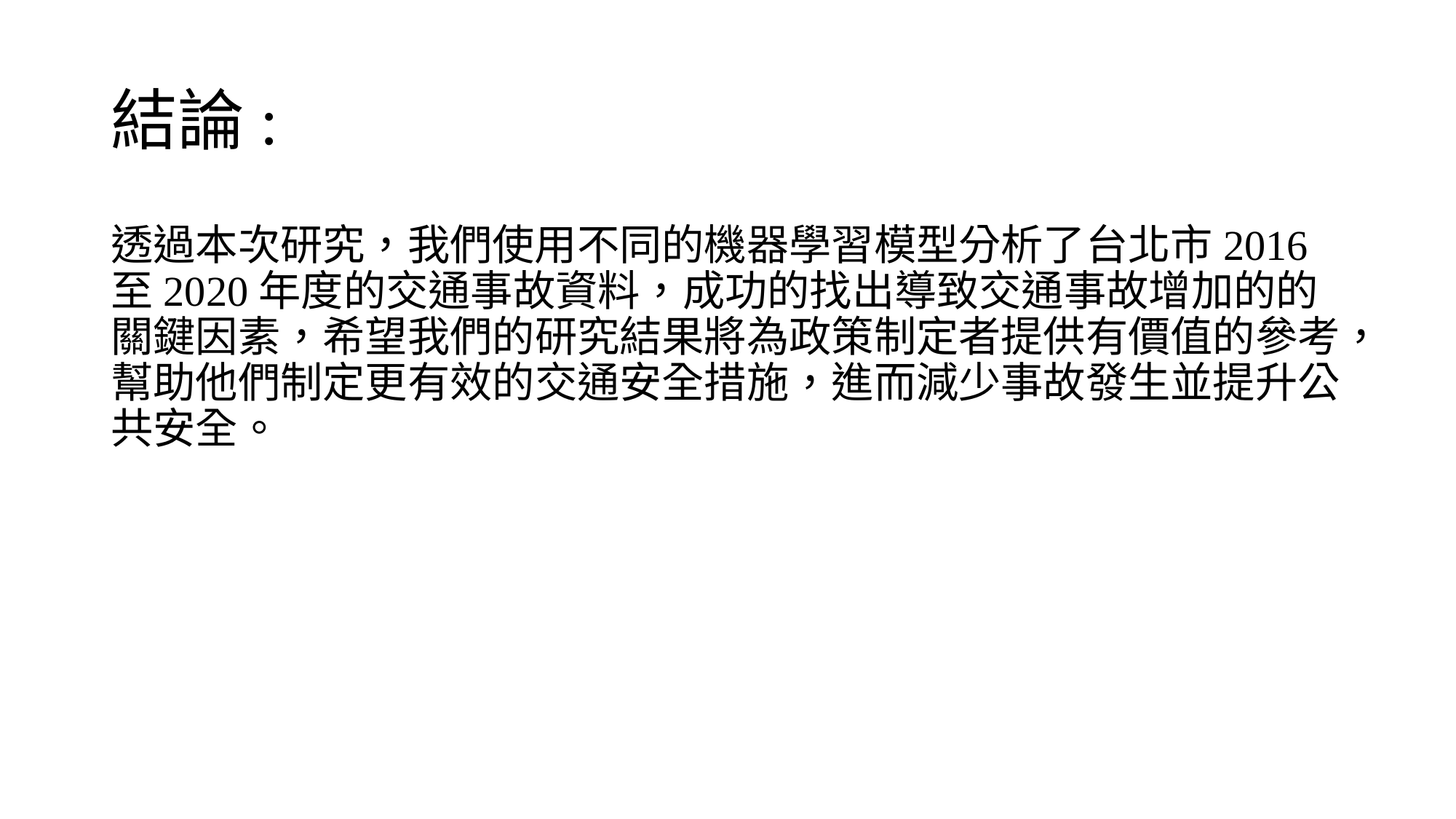

# 結論:
透過本次研究，我們使用不同的機器學習模型分析了台北市2016至2020年度的交通事故資料，成功的找出導致交通事故增加的的關鍵因素，希望我們的研究結果將為政策制定者提供有價值的參考，幫助他們制定更有效的交通安全措施，進而減少事故發生並提升公共安全。